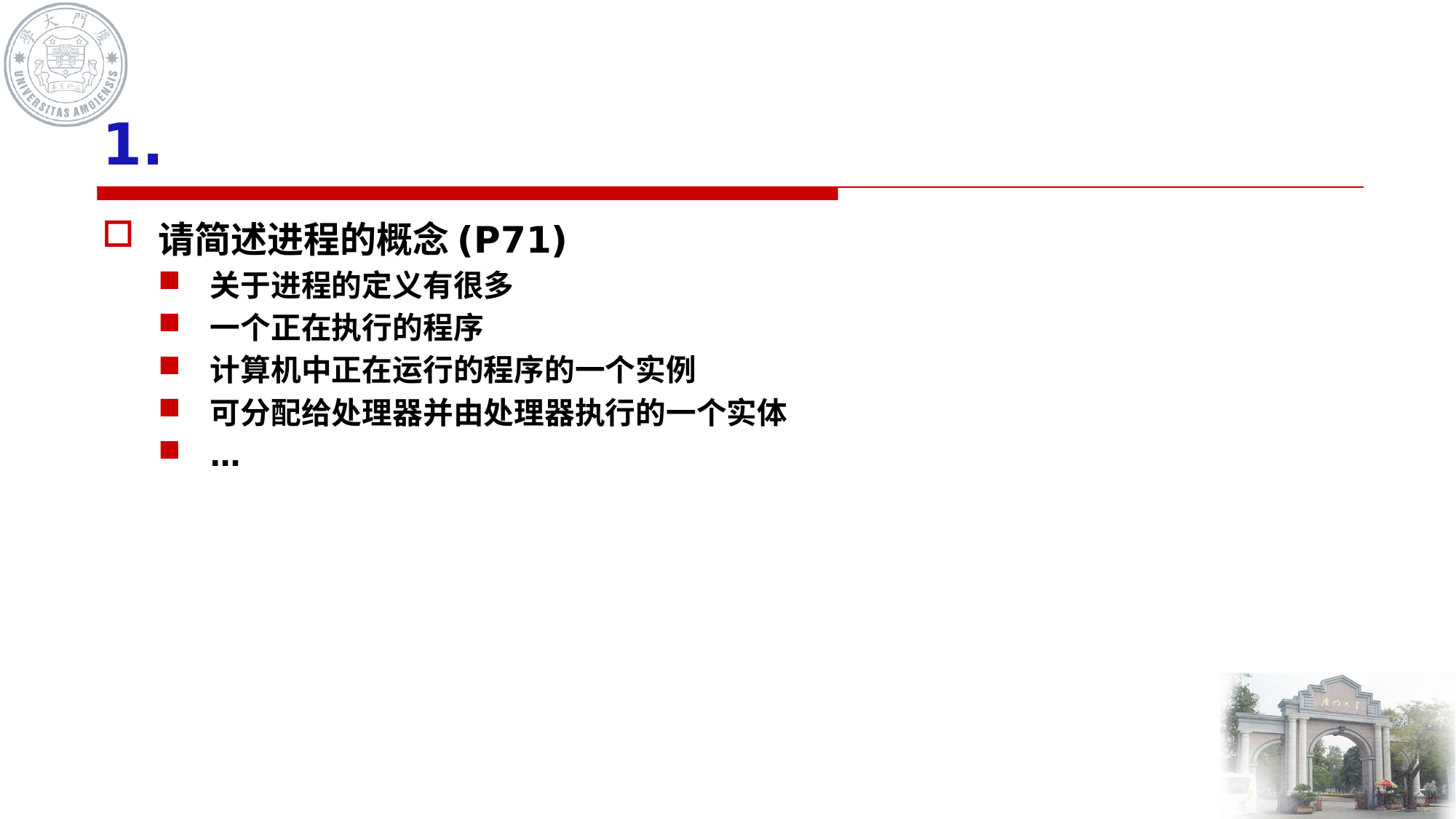

# 1.
请简述进程的概念(P71)
关于进程的定义有很多
一个正在执行的程序
计算机中正在运行的程序的一个实例
可分配给处理器并由处理器执行的一个实体
…